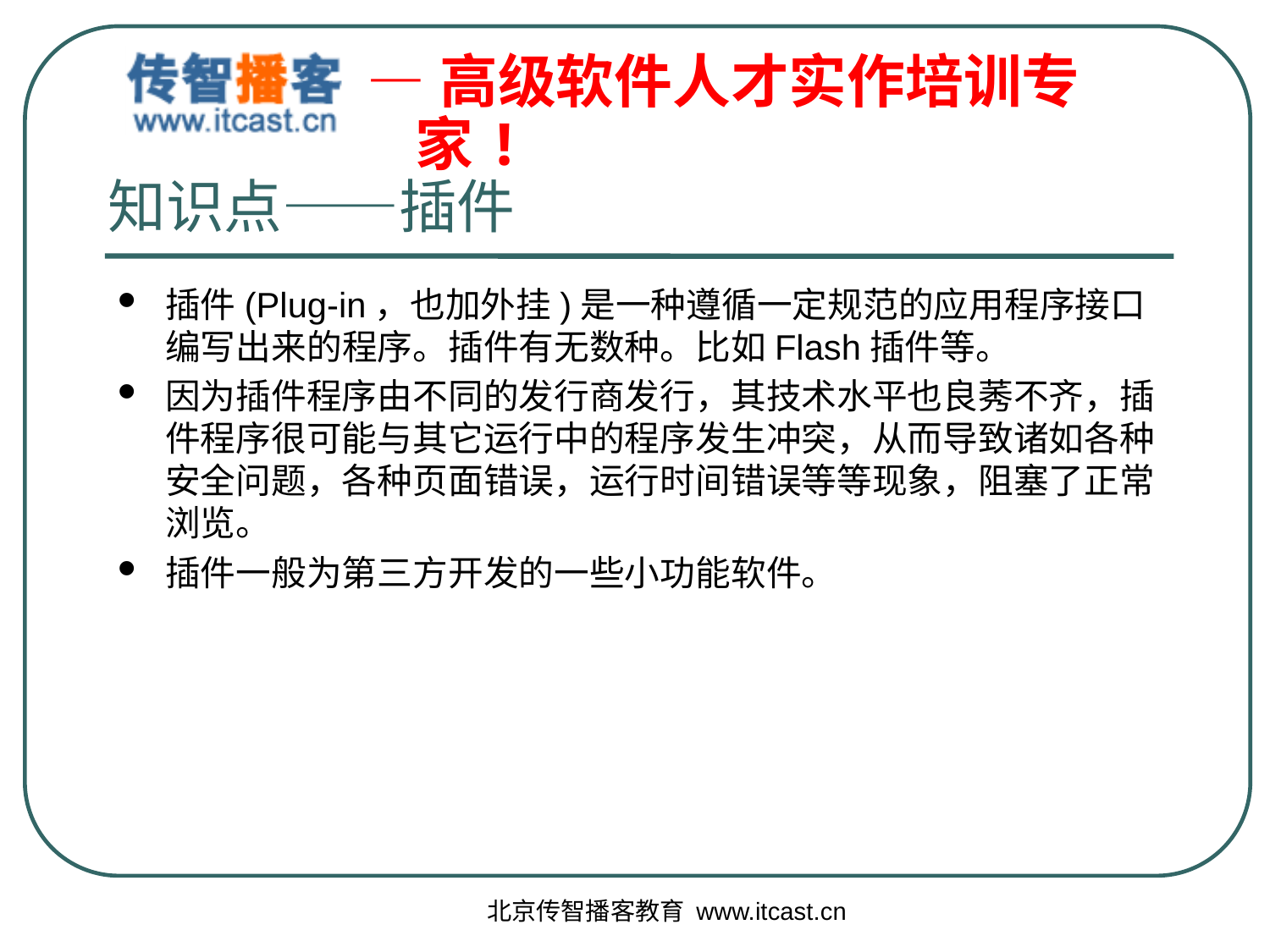

# 知识点——插件
插件(Plug-in，也加外挂)是一种遵循一定规范的应用程序接口编写出来的程序。插件有无数种。比如Flash插件等。
因为插件程序由不同的发行商发行，其技术水平也良莠不齐，插件程序很可能与其它运行中的程序发生冲突，从而导致诸如各种安全问题，各种页面错误，运行时间错误等等现象，阻塞了正常浏览。
插件一般为第三方开发的一些小功能软件。